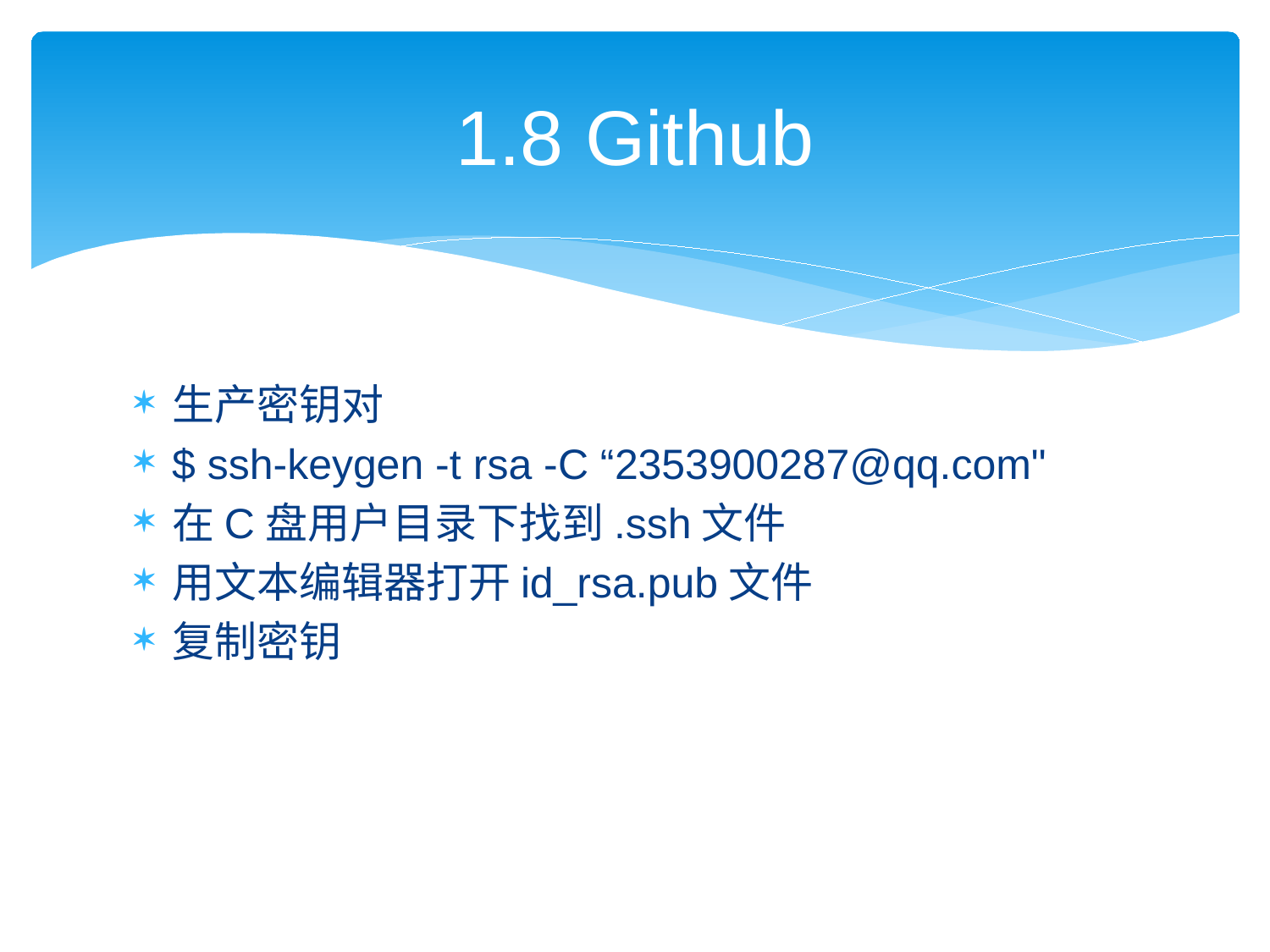

# 1.8 Github
生产密钥对
$ ssh-keygen -t rsa -C “2353900287@qq.com"
在C盘用户目录下找到.ssh文件
用文本编辑器打开id_rsa.pub文件
复制密钥